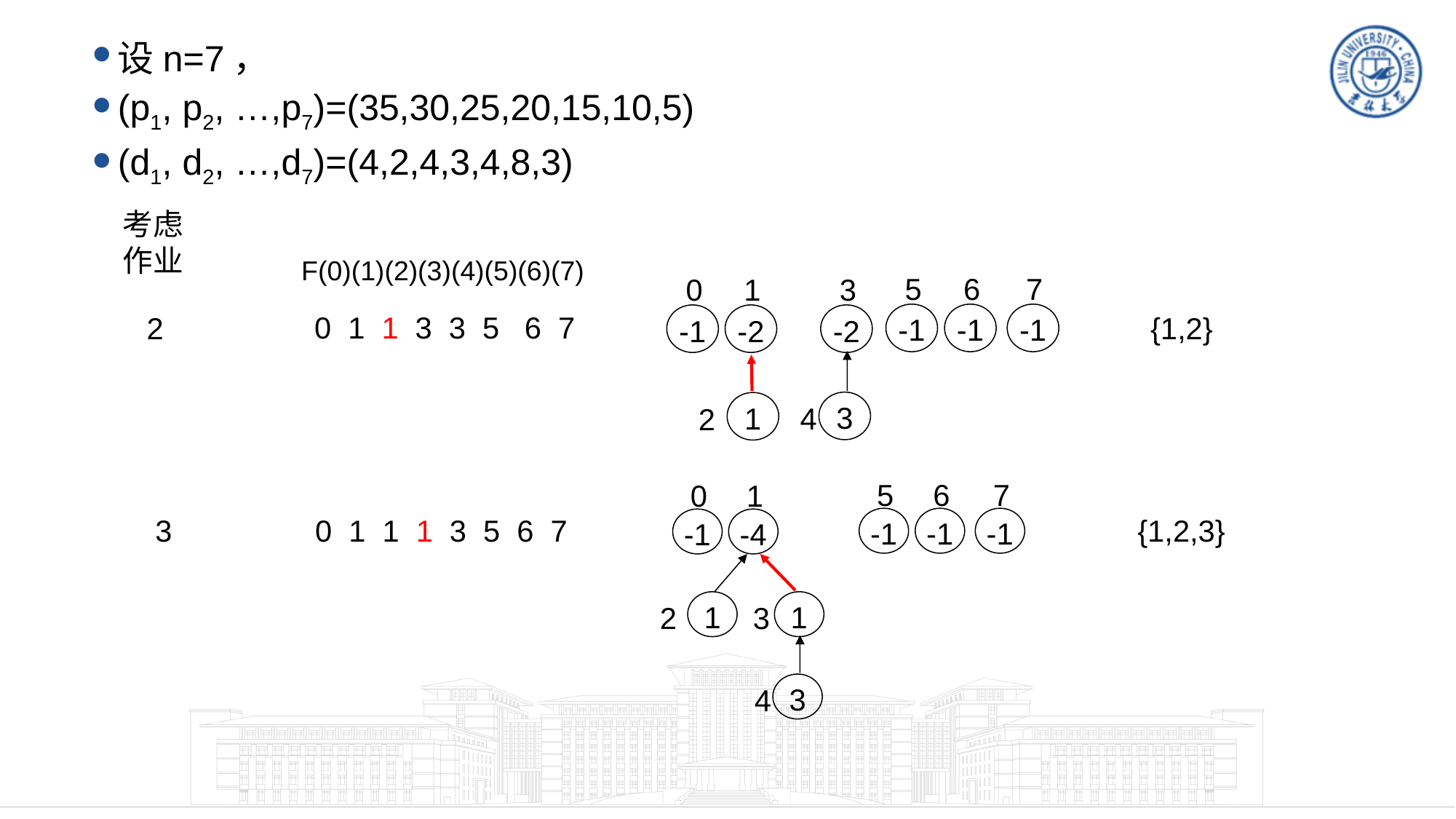

设n=7，
(p1, p2, …,p7)=(35,30,25,20,15,10,5)
(d1, d2, …,d7)=(4,2,4,3,4,8,3)
考虑
作业
F(0)(1)(2)(3)(4)(5)(6)(7)
5
-1
6
-1
7
-1
0
-1
1
-2
3
-2

3
1
2
4
0  1  1  3  3  5   6  7
{1,2}
2
5
-1
6
-1
7
-1
0
-1
1
-4

1
2
1
3

3
4
3
0  1  1  1  3  5  6  7
{1,2,3}
39